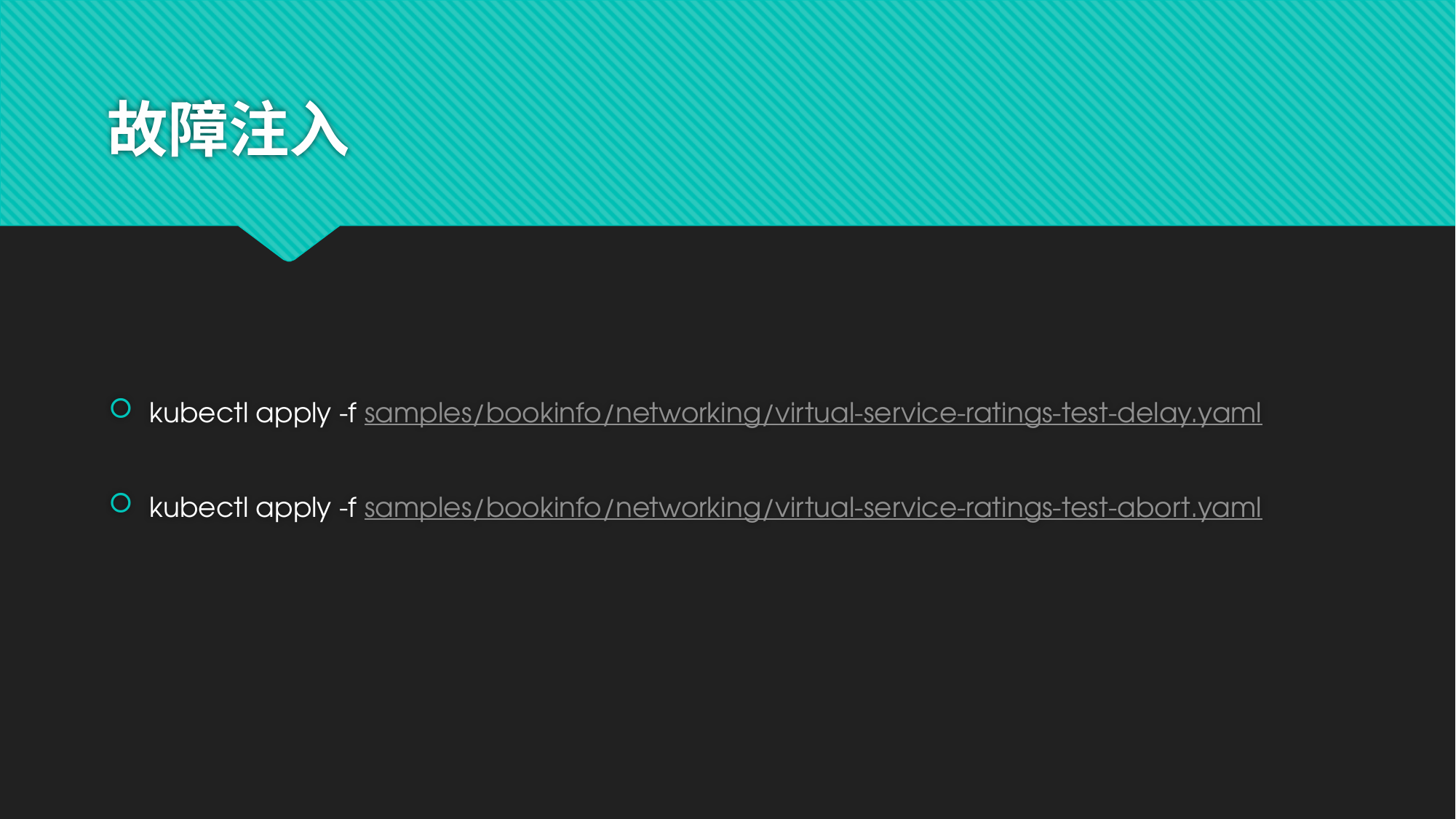

# 故障注入
kubectl apply -f samples/bookinfo/networking/virtual-service-ratings-test-delay.yaml

kubectl apply -f samples/bookinfo/networking/virtual-service-ratings-test-abort.yaml